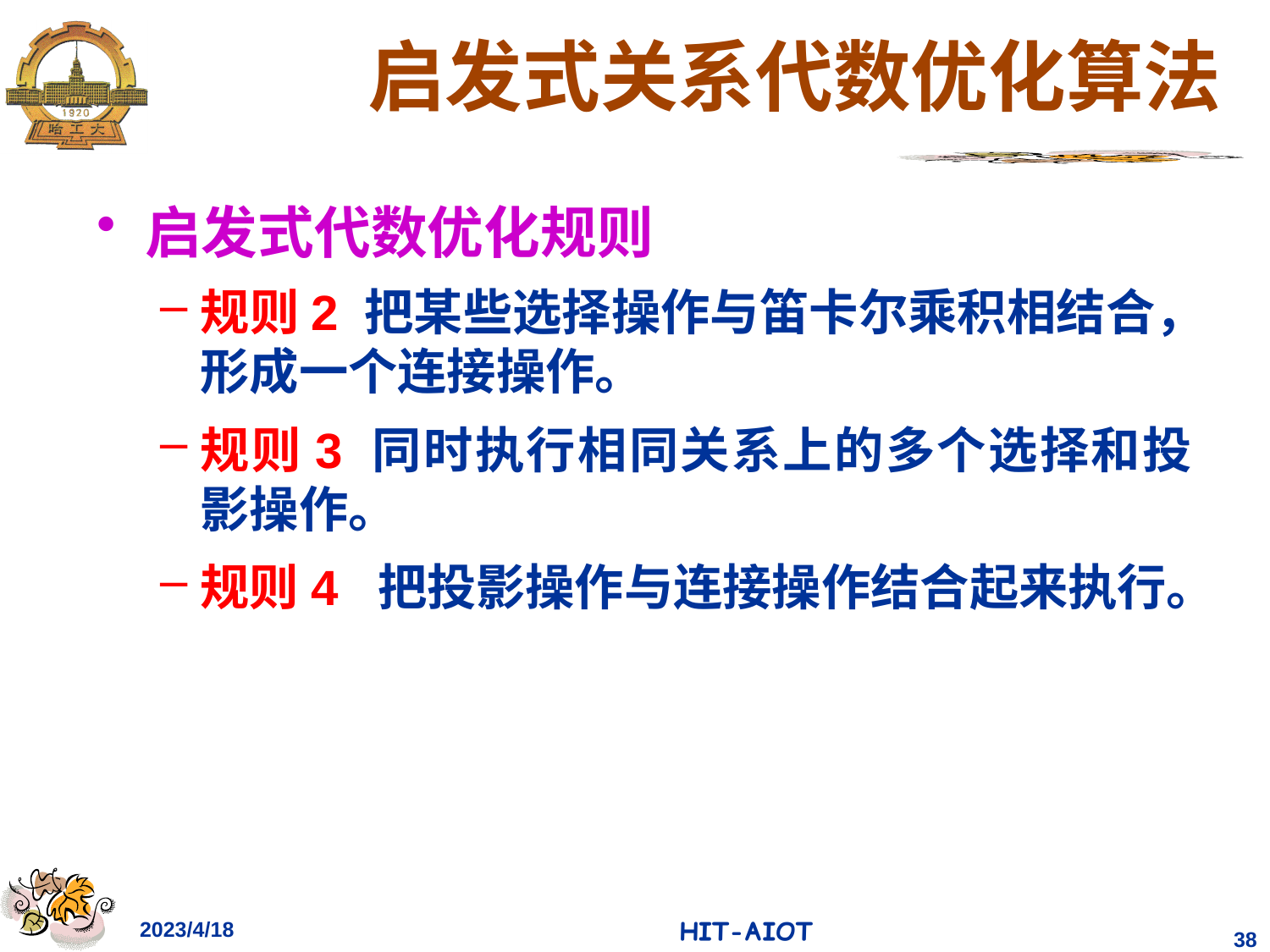

# 启发式关系代数优化算法
启发式代数优化规则
规则2 把某些选择操作与笛卡尔乘积相结合，形成一个连接操作。
规则3 同时执行相同关系上的多个选择和投影操作。
规则4  把投影操作与连接操作结合起来执行。

2023/4/18
HIT-AIOT
38